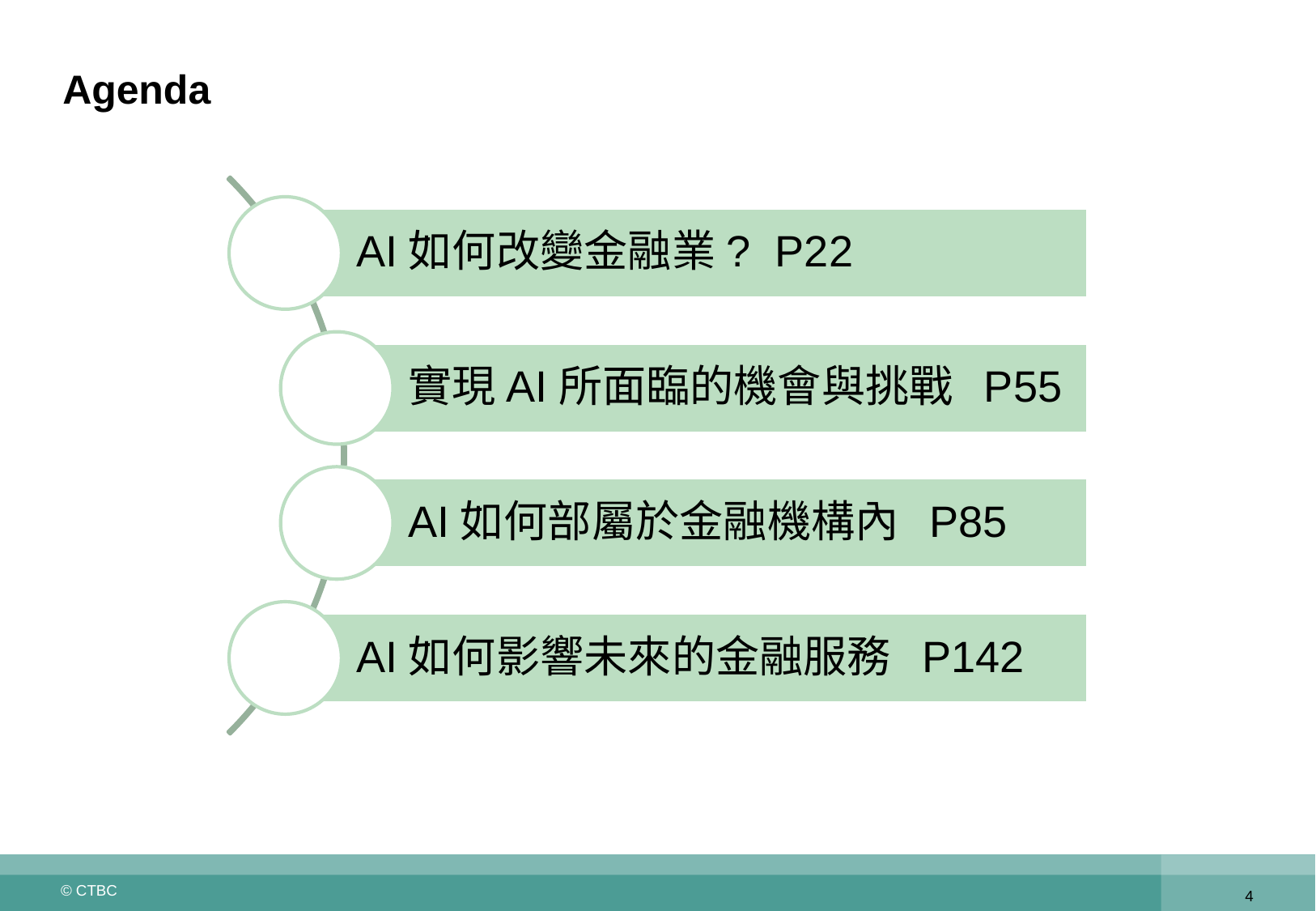

# Agenda
AI如何改變金融業?  P22
實現AI所面臨的機會與挑戰  P55
AI如何部屬於金融機構內  P85
AI如何影響未來的金融服務  P142